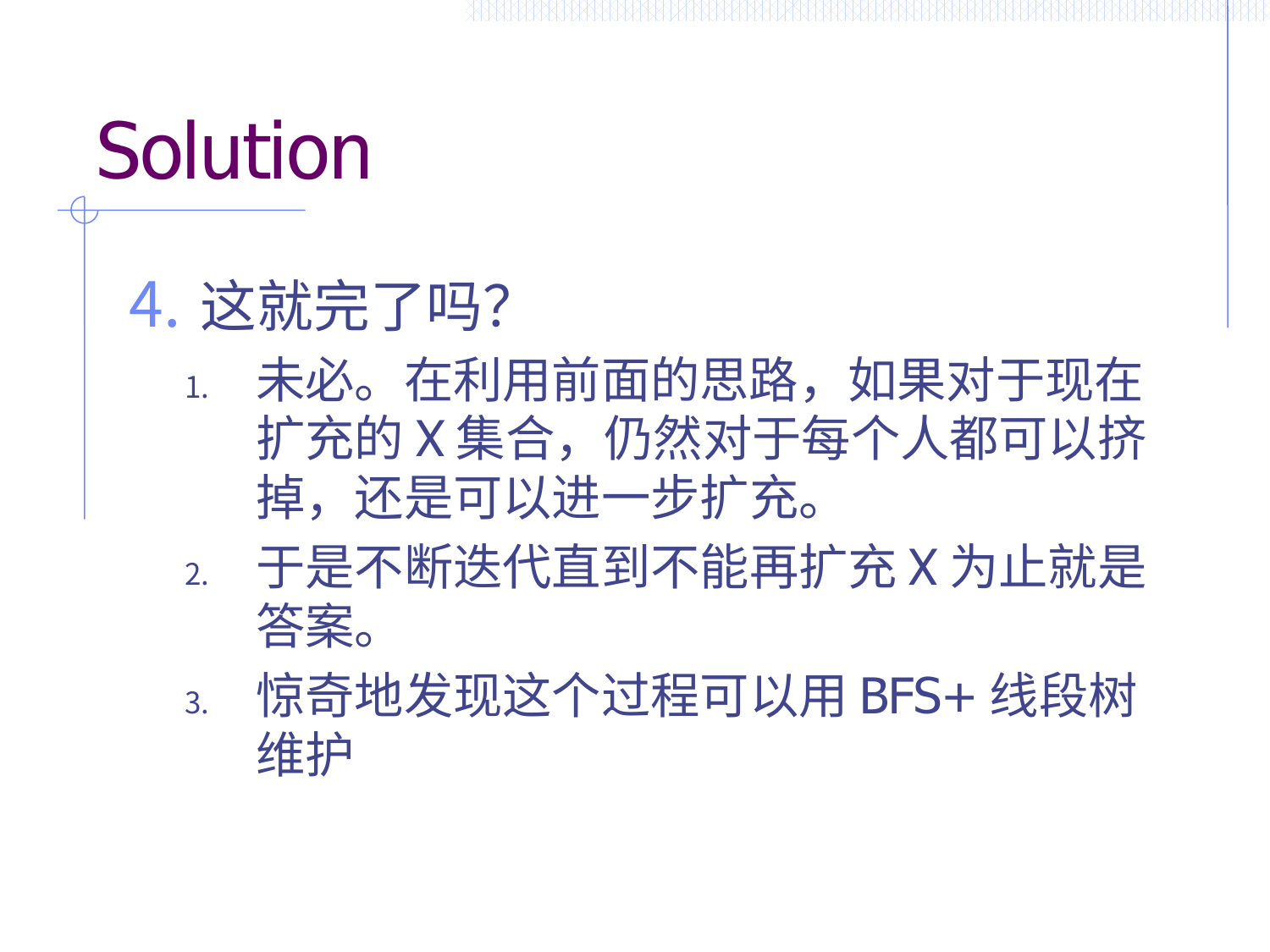

# Solution
这就完了吗？
未必。在利用前面的思路，如果对于现在扩充的X集合，仍然对于每个人都可以挤掉，还是可以进一步扩充。
于是不断迭代直到不能再扩充X为止就是答案。
惊奇地发现这个过程可以用BFS+线段树维护